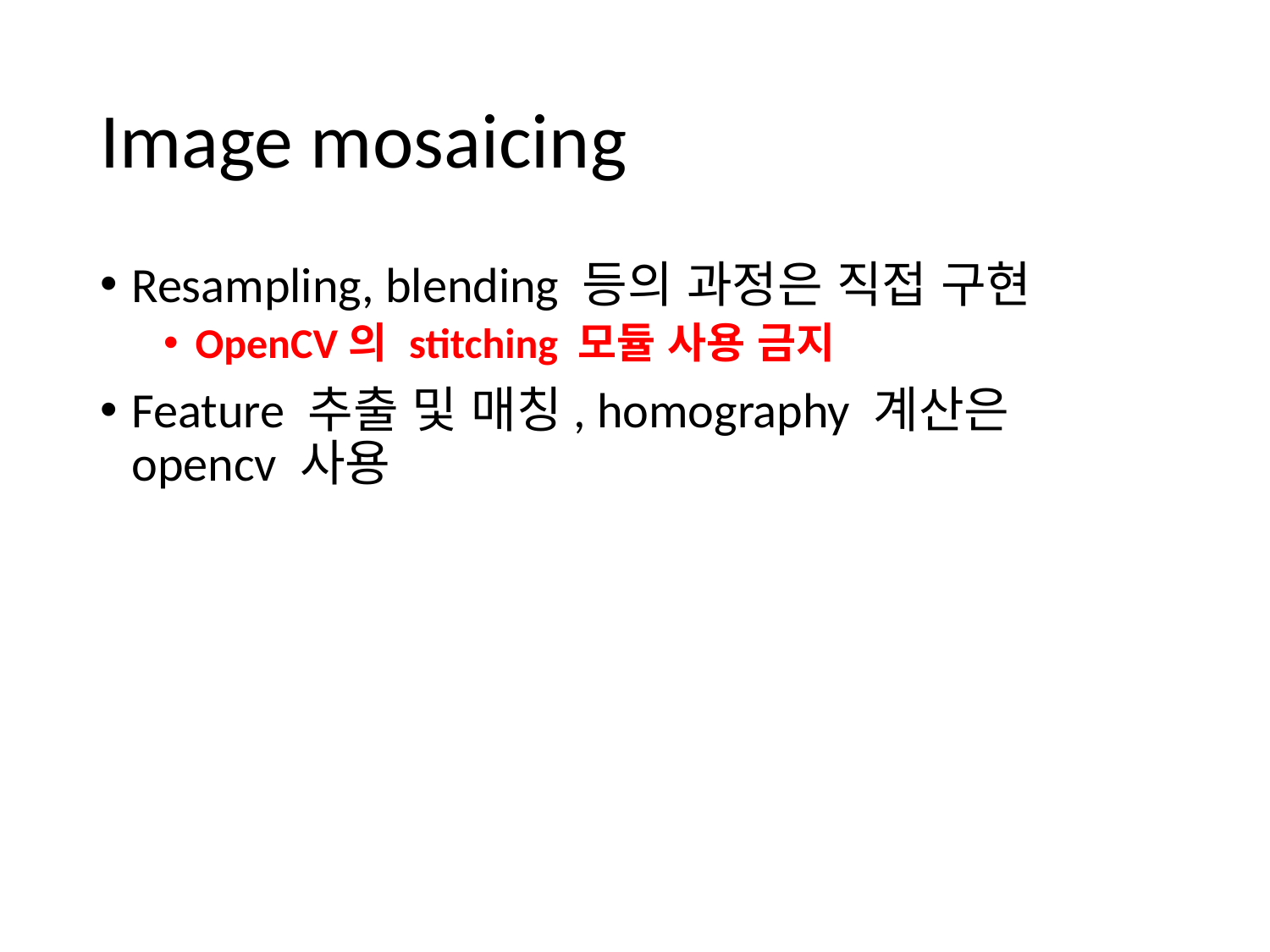

# Image mosaicing
Resampling, blending 등의 과정은 직접 구현
OpenCV의 stitching 모듈 사용 금지
Feature 추출 및 매칭, homography 계산은 opencv 사용